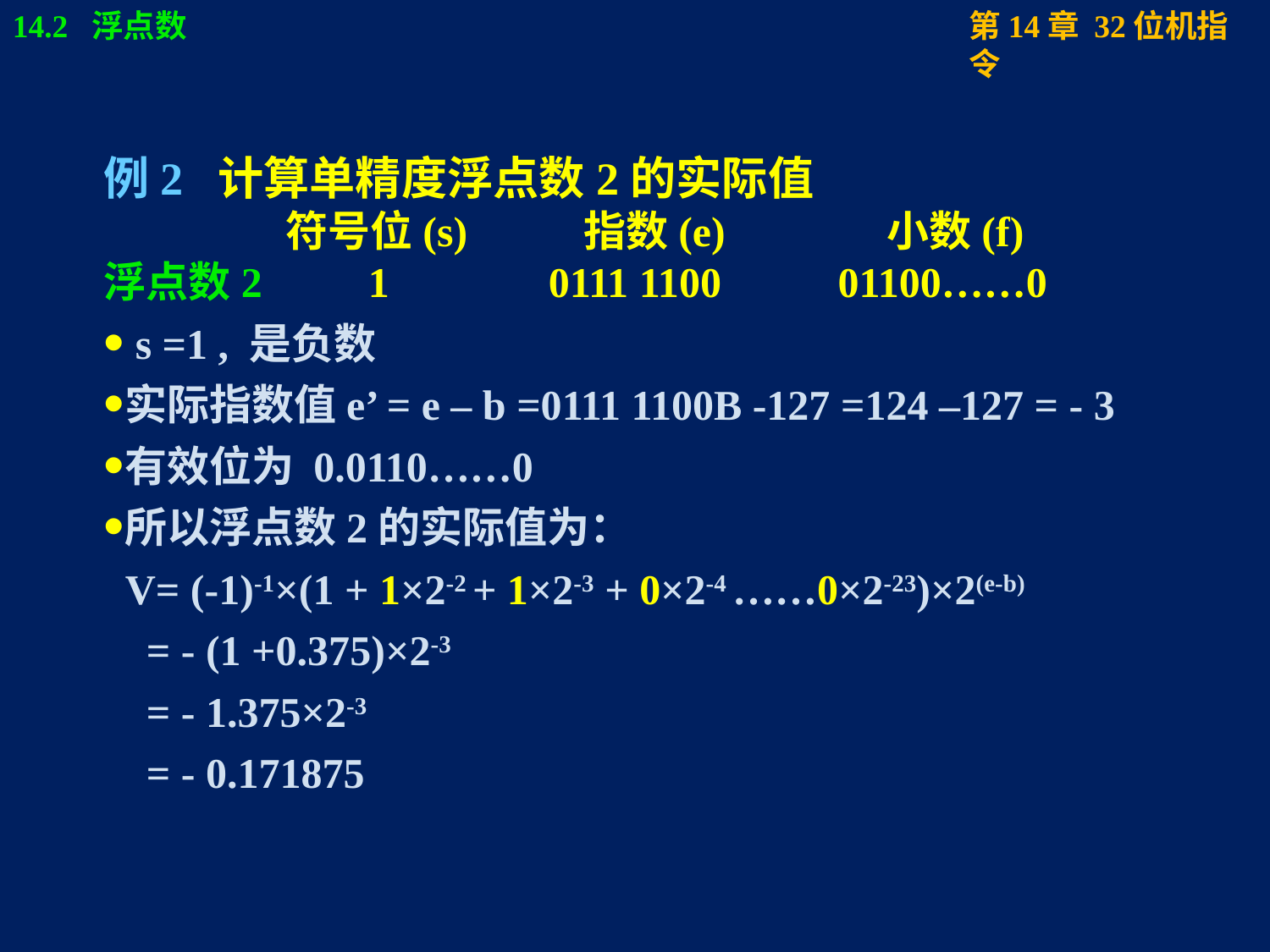

#
例2  计算单精度浮点数2的实际值
                  符号位(s)          指数(e)	             小数(f)
浮点数2          1	      0111 1100           01100……0
 s =1 , 是负数
实际指数值e’ = e – b =0111 1100B -127 =124 –127 = - 3
有效位为 0.0110……0
所以浮点数2的实际值为：
  V= (-1)-1×(1 + 1×2-2 + 1×2-3 + 0×2-4 ……0×2-23)×2(e-b)
    = - (1 +0.375)×2-3
    = - 1.375×2-3
    = - 0.171875